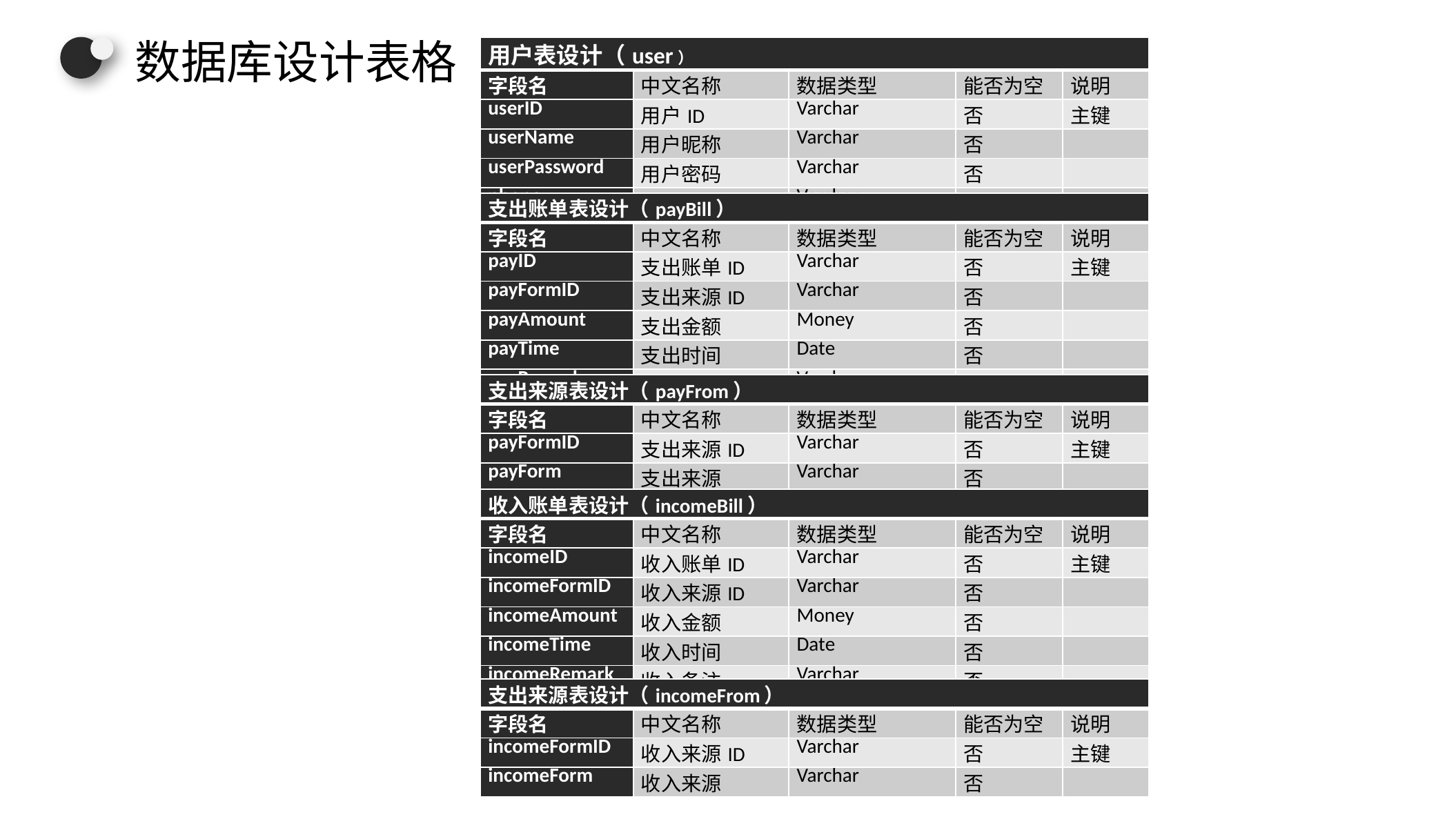

数据库设计表格

| 用户表设计（user） |  |  |  |  |
| --- | --- | --- | --- | --- |
| 字段名 | 中文名称 | 数据类型 | 能否为空 | 说明 |
| userID | 用户ID | Varchar | 否 | 主键 |
| userName | 用户昵称 | Varchar | 否 |  |
| userPassword | 用户密码 | Varchar | 否 |  |
| phone | 用户手机号 | Varchar | 否 |  |
| 支出账单表设计（payBill） |  |  |  |  |
| --- | --- | --- | --- | --- |
| 字段名 | 中文名称 | 数据类型 | 能否为空 | 说明 |
| payID | 支出账单ID | Varchar | 否 | 主键 |
| payFormID | 支出来源ID | Varchar | 否 |  |
| payAmount | 支出金额 | Money | 否 |  |
| payTime | 支出时间 | Date | 否 |  |
| payRemark | 支出备注 | Varchar | 否 |  |
| 支出来源表设计（payFrom） |  |  |  |  |
| --- | --- | --- | --- | --- |
| 字段名 | 中文名称 | 数据类型 | 能否为空 | 说明 |
| payFormID | 支出来源ID | Varchar | 否 | 主键 |
| payForm | 支出来源 | Varchar | 否 |  |
| 收入账单表设计（incomeBill） |  |  |  |  |
| --- | --- | --- | --- | --- |
| 字段名 | 中文名称 | 数据类型 | 能否为空 | 说明 |
| incomeID | 收入账单ID | Varchar | 否 | 主键 |
| incomeFormID | 收入来源ID | Varchar | 否 |  |
| incomeAmount | 收入金额 | Money | 否 |  |
| incomeTime | 收入时间 | Date | 否 |  |
| incomeRemark | 收入备注 | Varchar | 否 |  |

| 支出来源表设计（incomeFrom） |  |  |  |  |
| --- | --- | --- | --- | --- |
| 字段名 | 中文名称 | 数据类型 | 能否为空 | 说明 |
| incomeFormID | 收入来源ID | Varchar | 否 | 主键 |
| incomeForm | 收入来源 | Varchar | 否 |  |